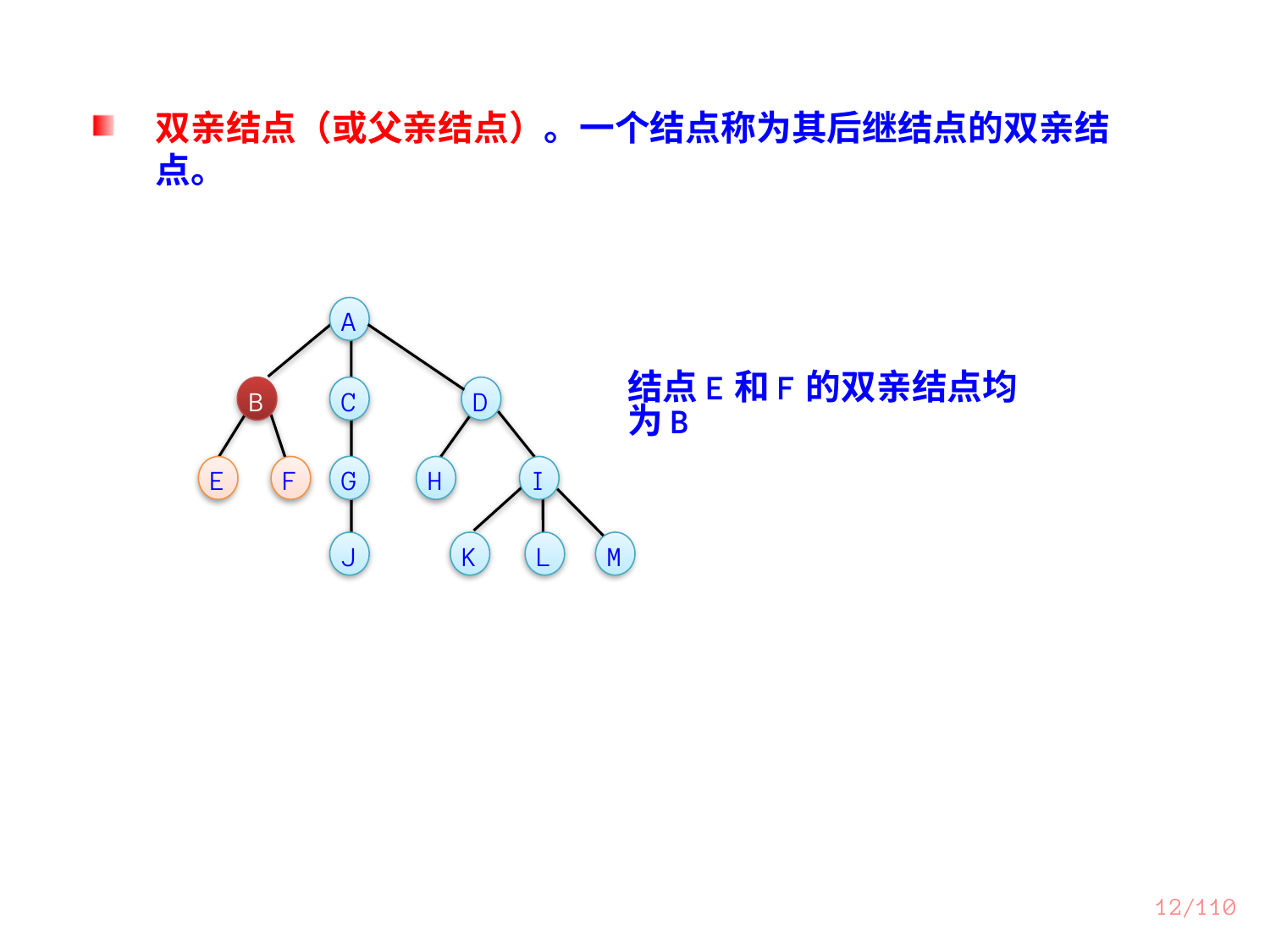

双亲结点（或父亲结点）。一个结点称为其后继结点的双亲结点。
A

B
C
D

G
E
F
H
I

J
K
L
M
结点E和F的双亲结点均为B
12/110